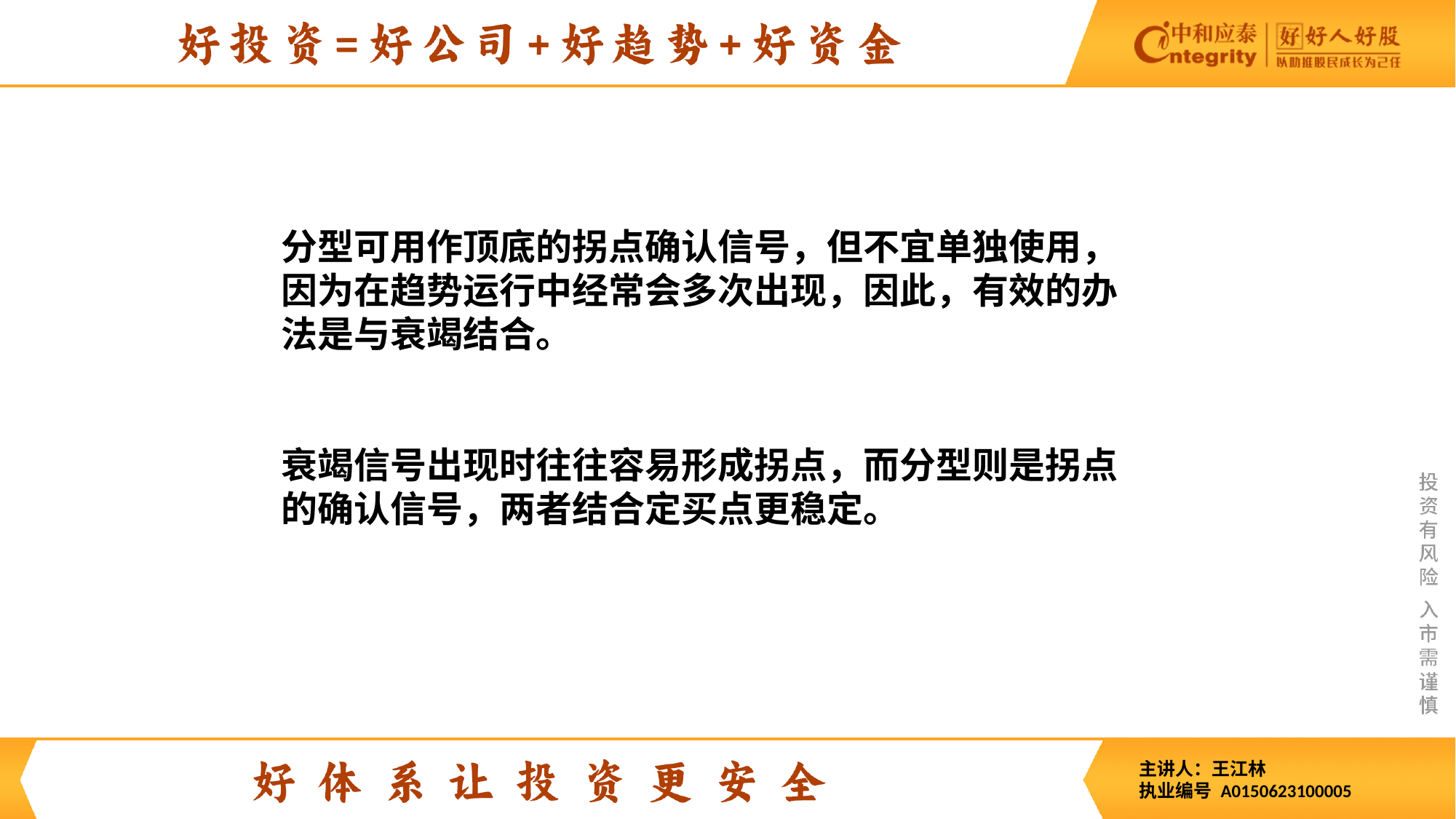

分型可用作顶底的拐点确认信号，但不宜单独使用，因为在趋势运行中经常会多次出现，因此，有效的办法是与衰竭结合。

衰竭信号出现时往往容易形成拐点，而分型则是拐点的确认信号，两者结合定买点更稳定。

主讲人：王江林
执业编号 A0150623100005